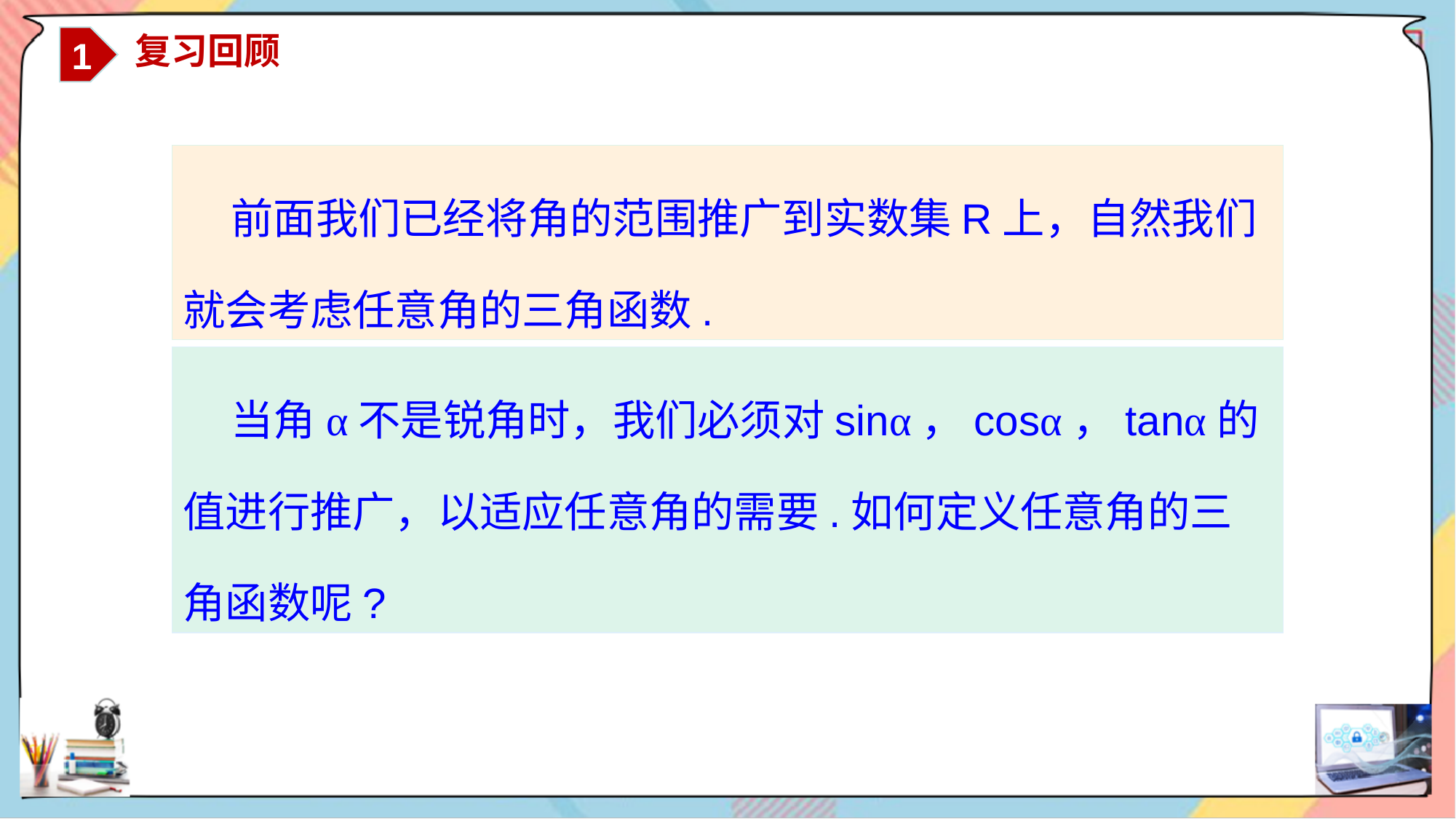

1
 复习回顾
    前面我们已经将角的范围推广到实数集R上，自然我们就会考虑任意角的三角函数.
    当角α不是锐角时，我们必须对sinα，cosα，tanα的值进行推广，以适应任意角的需要.如何定义任意角的三角函数呢?